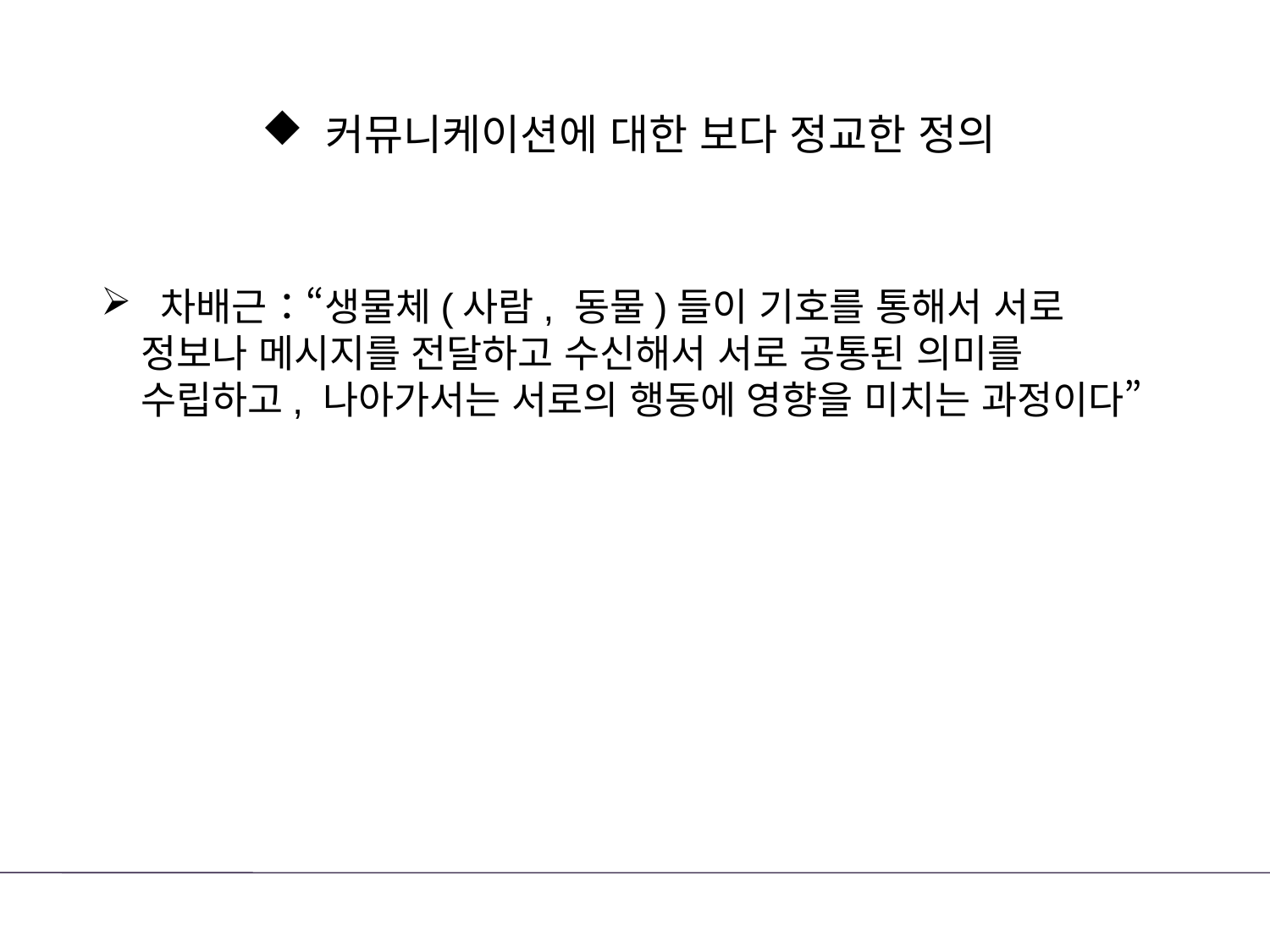

# 커뮤니케이션에 대한 보다 정교한 정의
 차배근：“생물체(사람, 동물)들이 기호를 통해서 서로 정보나 메시지를 전달하고 수신해서 서로 공통된 의미를 수립하고, 나아가서는 서로의 행동에 영향을 미치는 과정이다”